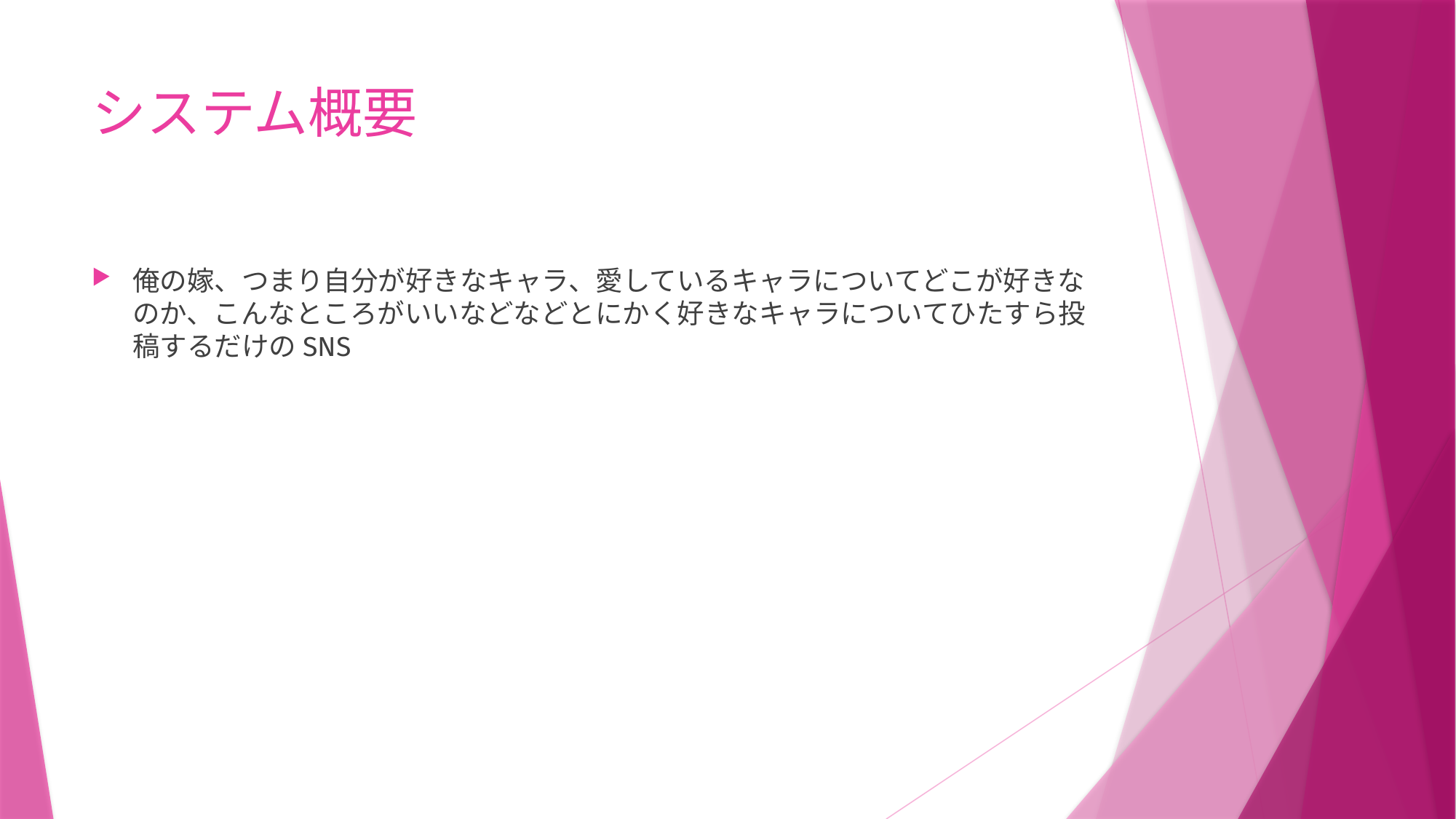

# システム概要
俺の嫁、つまり自分が好きなキャラ、愛しているキャラについてどこが好きなのか、こんなところがいいなどなどとにかく好きなキャラについてひたすら投稿するだけのSNS